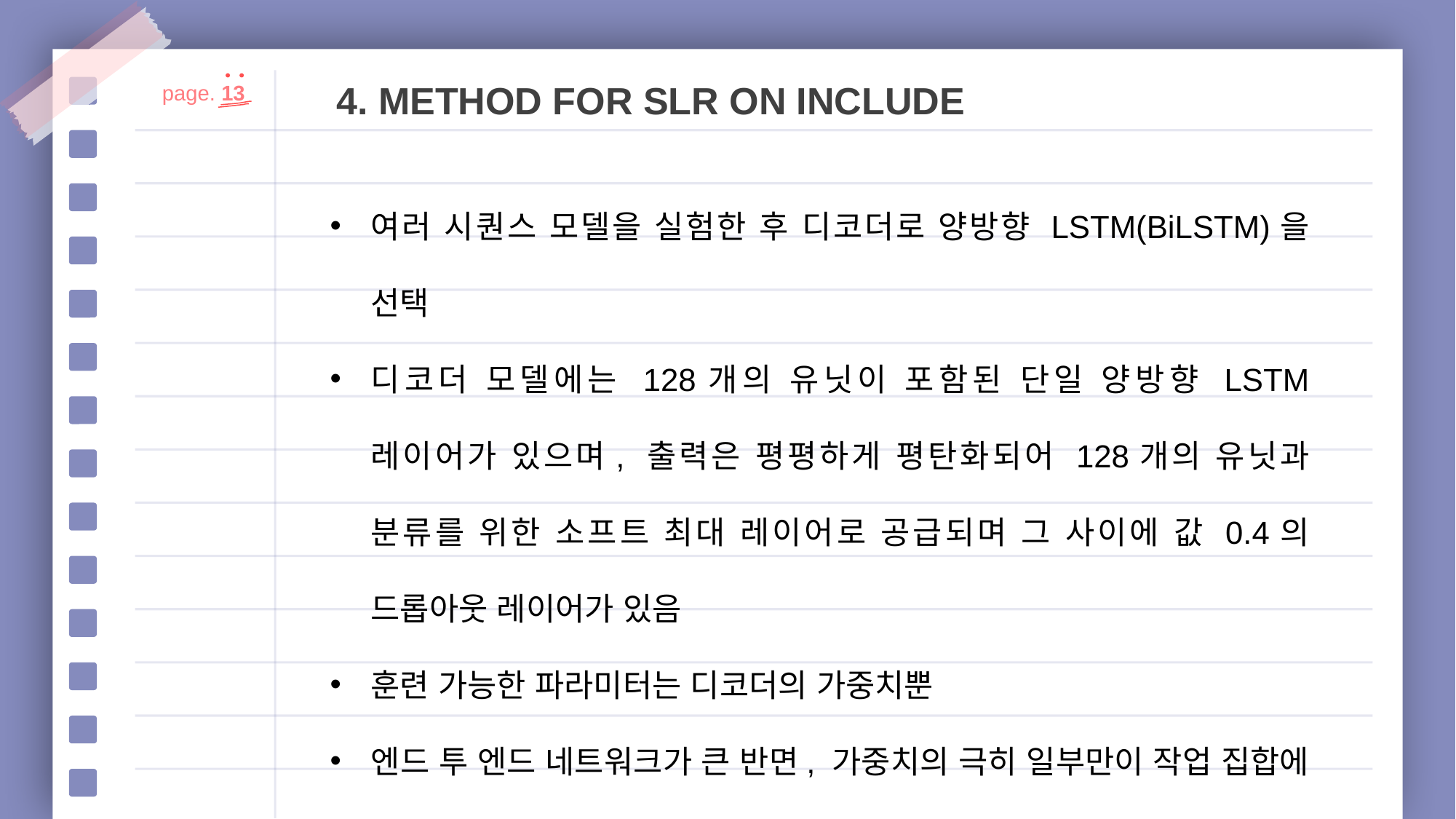

4. METHOD FOR SLR ON INCLUDE

page. 13

여러 시퀀스 모델을 실험한 후 디코더로 양방향 LSTM(BiLSTM)을 선택
디코더 모델에는 128개의 유닛이 포함된 단일 양방향 LSTM 레이어가 있으며, 출력은 평평하게 평탄화되어 128개의 유닛과 분류를 위한 소프트 최대 레이어로 공급되며 그 사이에 값 0.4의 드롭아웃 레이어가 있음
훈련 가능한 파라미터는 디코더의 가중치뿐
엔드 투 엔드 네트워크가 큰 반면, 가중치의 극히 일부만이 작업 집합에 대해 미세 조정
=> 우수한 정확도를 달성할 경우 여러 수화에서 SLR을 효율적으로 지원